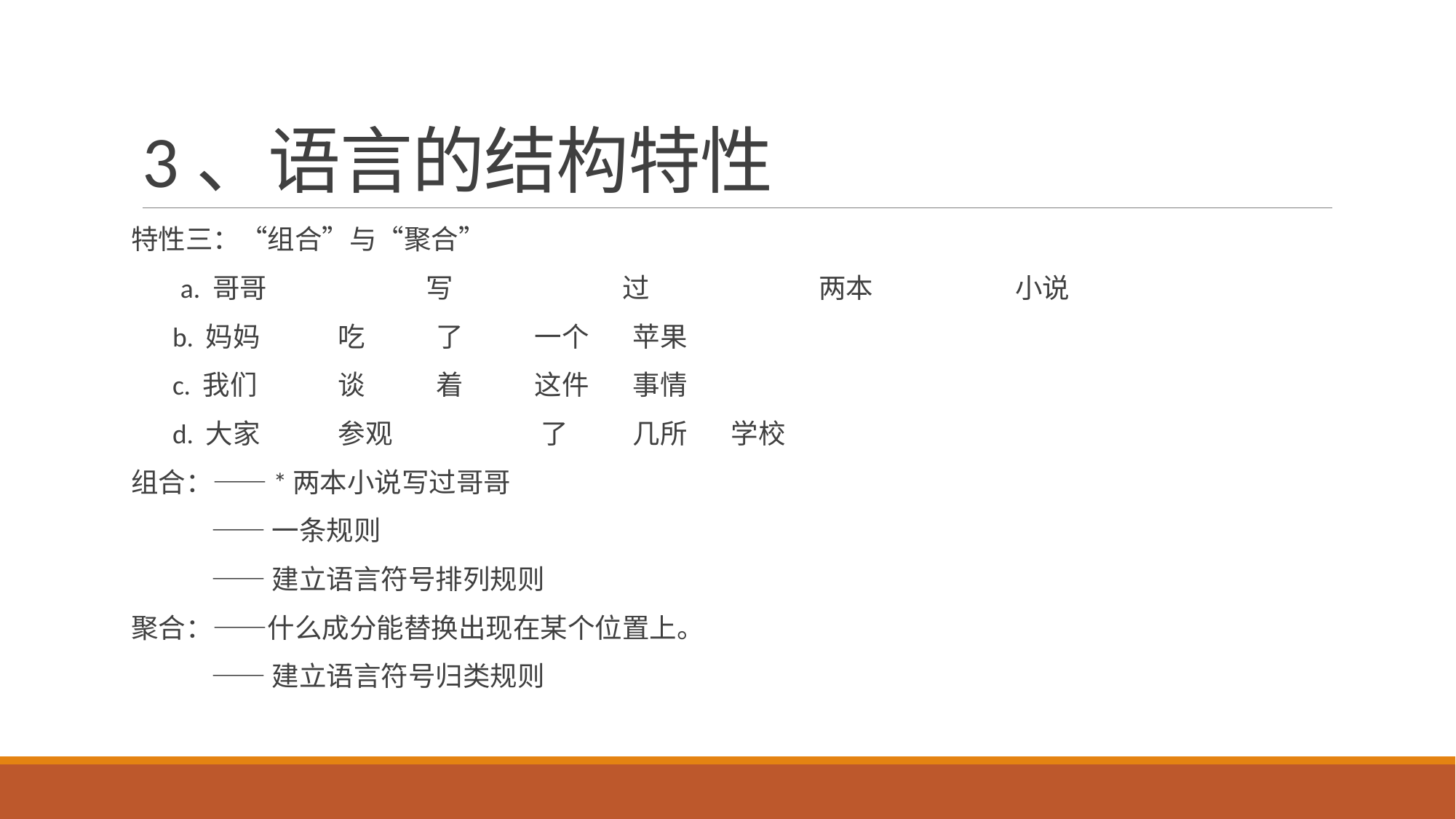

# 3、语言的结构特性
特性三：“组合”与“聚合”
        a. 哥哥		写		过		两本		小说
     b. 妈妈		吃		了		一个		苹果
     c. 我们		谈		着		这件		事情
     d. 大家		参观	                 了		几所		学校
组合：——*两本小说写过哥哥
             ——一条规则
             ——建立语言符号排列规则
聚合：——什么成分能替换出现在某个位置上。
             ——建立语言符号归类规则